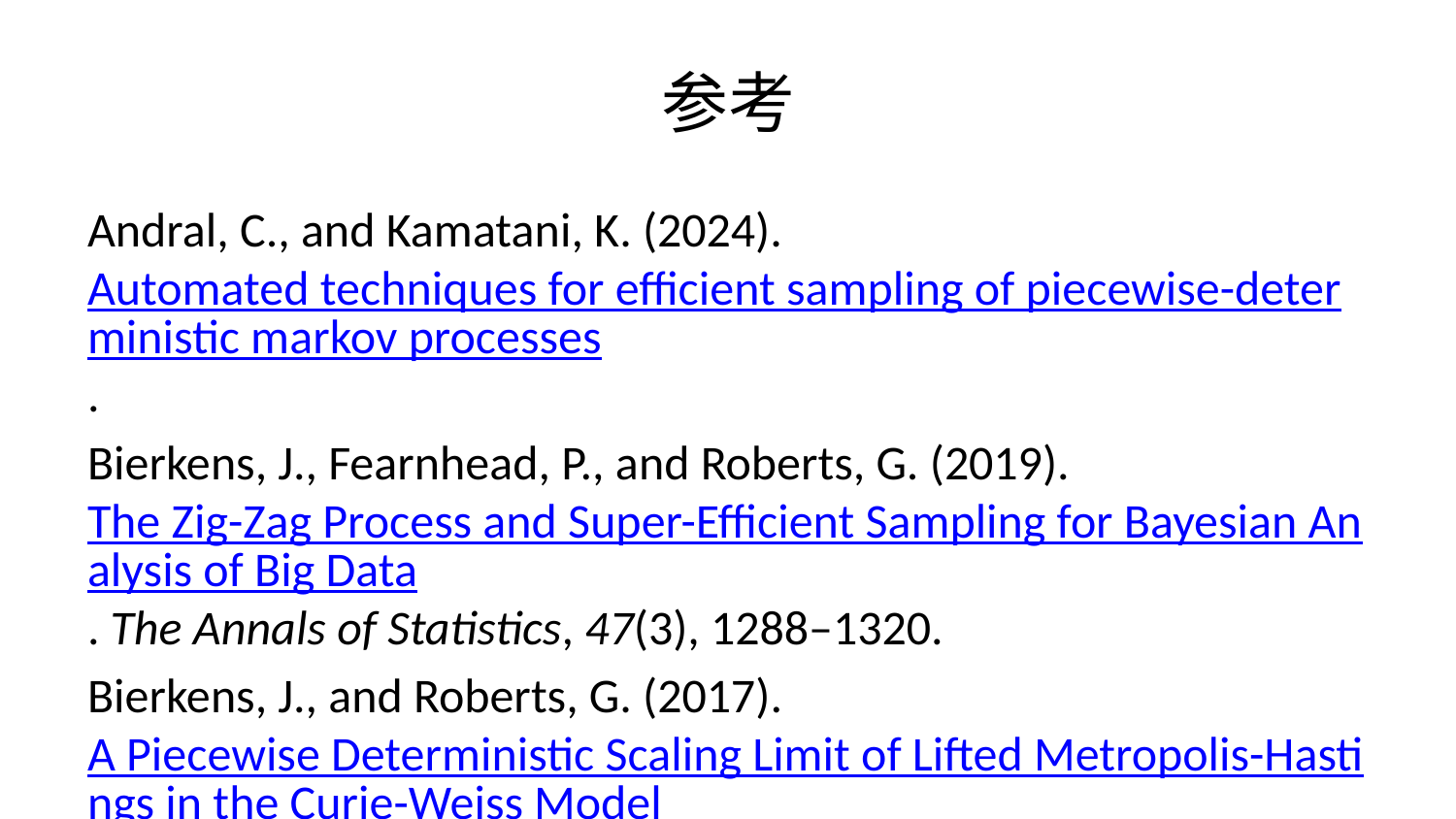

# 参考
Andral, C., and Kamatani, K. (2024). Automated techniques for efficient sampling of piecewise-deterministic markov processes.
Bierkens, J., Fearnhead, P., and Roberts, G. (2019). The Zig-Zag Process and Super-Efficient Sampling for Bayesian Analysis of Big Data. The Annals of Statistics, 47(3), 1288–1320.
Bierkens, J., and Roberts, G. (2017). A Piecewise Deterministic Scaling Limit of Lifted Metropolis-Hastings in the Curie-Weiss Model. The Annals of Applied Probability, 27(2), 846–882.
Borell, C. (1975). The brunn-minkowski inequality in gauss space. Inventiones Mathematicae, 30, 207–216.
Bouchard-Côté, A., Vollmer, S. J., and Doucet, A. (2018). The bouncy particle sampler: A nonreversible rejection-free markov chain monte carlo method. Journal of the American Statistical Association, 113(522), 855–867.
Brenier, Y. (1987). Decomposition polaire et réarrangement monotone des champs de vecteurs. Comptes Rendus de l’Académie Des Sciences - Series I - Mathematics, 305(19), 805–808.
Brenier, Y. (2003). Extended monge-kantorovich theory. In Optimal transportation and applications: Lectures given at the c.i.m.e. Summer school, held in martina franca, italy, september 2-8, 2001, pages 91–121. Berlin, Heidelberg: Springer Berlin Heidelberg.
Chatterjee, S. (2007). Stein’s method for concentration inequalities. Probability Theory and Related Fields, 138(1), 305–321.
Chehab, O., Korba, A., Stromme, A., and Vacher, A. (2024). Provable convergence and limitations of geometric tempering for langevin dynamics. In Submitted to the thirteenth international conference on learning representations.
Chiu, W.-T., Wang, P., and Shafto, P. (2022). Discrete probabilistic inverse optimal transport. In K. Chaudhuri, S. Jegelka, L. Song, C. Szepesvari, G. Niu, and S. Sabato, editors, Proceedings of the 39th international conference on machine learning,Vol. 162, pages 3925–3946. PMLR.
Chopin, N., Crucinio, F. R., and Korba, A. (2023). A connection between tempering and entropic mirror descent.
Dalalyan, A. (2017). Further and stronger analogy between sampling and optimization: Langevin monte carlo and gradient descent. In S. Kale and O. Shamir, editors, Proceedings of the 2017 conference on learning theory,Vol. 65, pages 678–689. PMLR.
Figalli, A., and Glaudo, F. (2023). An Invitation to Optimal Transport, Wasserstein Distances, and Gradient Flows. European Mathematical Society.
Giné, E., and Nickl, R. (2021). Mathematical foundations of infinite-dimensional statistical models. Cambridge University Press.
Gross, L. (1975). Logarithmic sobolev inequalities. American Journal of Mathematics, 97(4), 1061–1083.
Hairer, M. (2021). Convergence of markov processes.
Isobe, N., Koyama, M., Zhang, J., Hayashi, K., and Fukumizu, K. (2024). Extended flow matching: A method of conditional generation with generalized continuity equation.
Jarner, S. F., and Tweedie, R. L. (2003). Necessary conditions for geometric and polynomial ergodicity of random-walk-type markov chains. Bernoulli, 9(4), 559–578.
Korba, A., and Salim, A. (2022). Sampling as first-order optimization over a space of probability measures.
Kulik, A. (2018). Ergodic behavior of markov processes: With applications to limit theorems,Vol. 67. De Gruyter: Berlin, Boston.
Lévy, P. (1951). Problèmes concrets d’analyse fonctionelle. Gauthier-Villars.
Lewis, P. A. W., and Shedler, G. S. (1979). Simulation of nonhomogeneous poisson processes by thinning. Naval Research Logistics Quarterly, 26(3), 403–413.
Liang, X., Livingstone, S., and Griffin, J. (2023). Adaptive MCMC for bayesian variable selection in generalised linear models and survival models. Entropy, 25(9).
Lipman, Y., Chen, R. T. Q., Ben-Hamu, H., Nickel, M., and Le, M. (2023). Flow matching for generative modeling. In The eleventh international conference on learning representations.
Monge, G. (1781). Mémoire sur la théorie des déblais et des remblais. Imprimerie Royale.
Poincaré, H. (1912). Calcul des probabilités. Gauthier-Villars.
Sachs, M., Sen, D., Lu, J., and Dunson, D. (2023). Posterior Computation with the Gibbs Zig-Zag Sampler. Bayesian Analysis, 18(3), 909–927.
Schmidt, E. (1948). Die brunn-minkowskische ungleichung und ihr spiegelbild sowie die isoperimetrische eigenschaft der kugel in der euklidischen und nichteuklidischen geometrie. i. Mathematische Nachrichten, 1(2-3), 81–157.
Stuart, A. M., and Wolfram, M.-T. (2020). Inverse optimal transport. SIAM Journal on Applied Mathematics, 80(1), 599–619.
Sudakov, V. N., and Tsirel’son, B. S. (1974). Extremal properties of half-spaces for spherically invariant measures. Zapiski Nauchnykh Seminarov Leningradskogo Otdeleniya Matematicheskogo Instituta Im. V. A. Steklova AN SSSR, 41, 14–24.
Tong, A., Fatras, K., Malkin, N., Huguet, G., Zhang, Y., Rector-Brooks, J., … Bengio, Y. (2024). Improving and Generalizing Flow-Based Generative Models with Minibatch Optimal Transport. Transactions on Machine Learning Research.
Turitsyn, K. S., Chertkov, M., and Vucelja, M. (2011). Irreversible Monte Carlo algorithms for Efficient Sampling. Physica D-Nonlinear Phenomena, 240(5-Apr), 410–414.
Vasdekis, G., and Roberts, G. O. (2022). A note on the polynomial ergodicity of the one-dimensional zig-zag process. Journal of Applied Probability, 59(3), 895–903.
Wibisono, A. (2018). Sampling as optimization in the space of measures: The langevin dynamics as a composite optimization problem. In S. Bubeck, V. Perchet, and P. Rigollet, editors, Proceedings of the 31st conference on learning theory,Vol. 75, pages 2093–3027. PMLR.